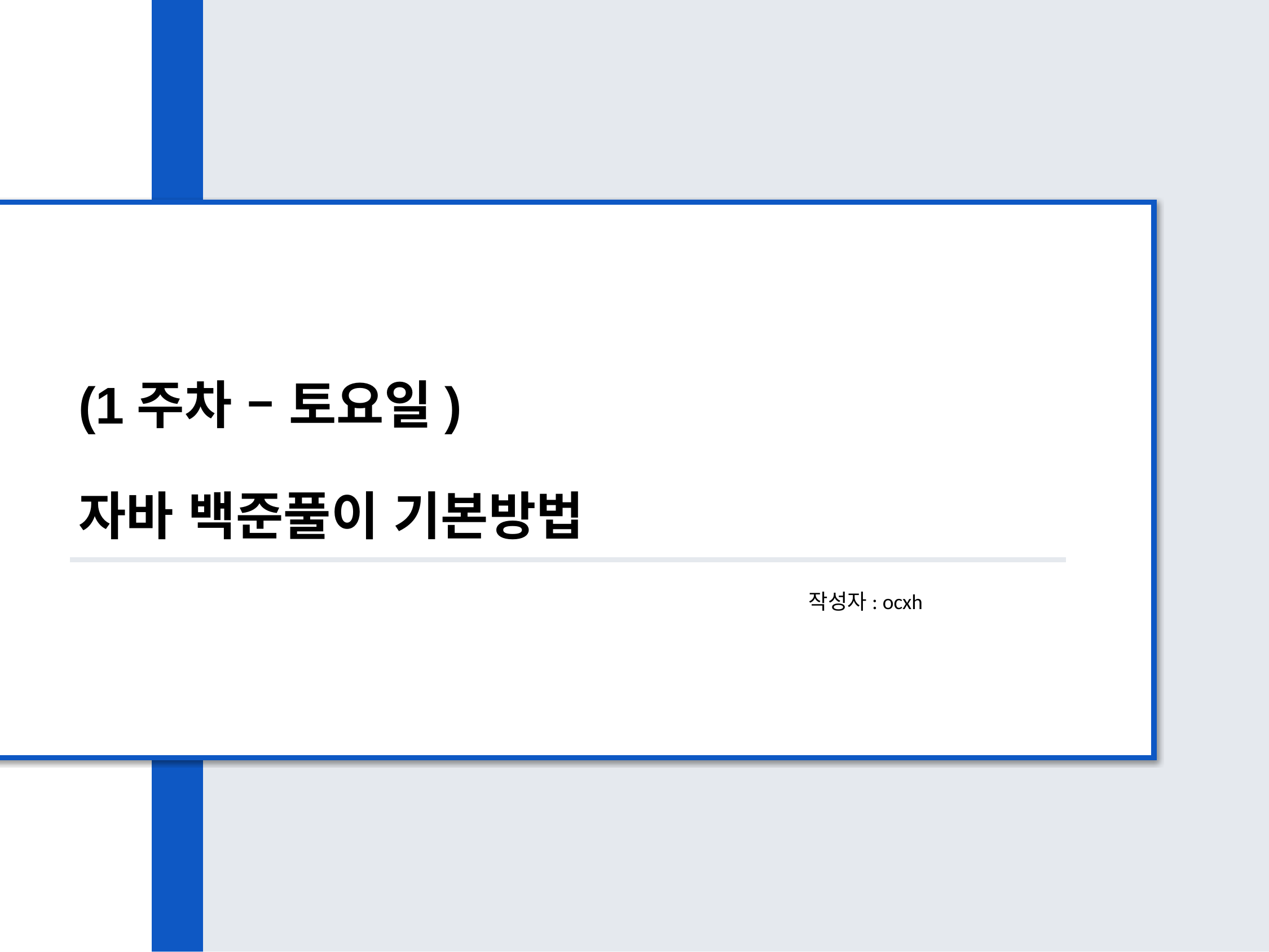

# (1주차 – 토요일) 자바 백준풀이 기본방법
작성자: ocxh